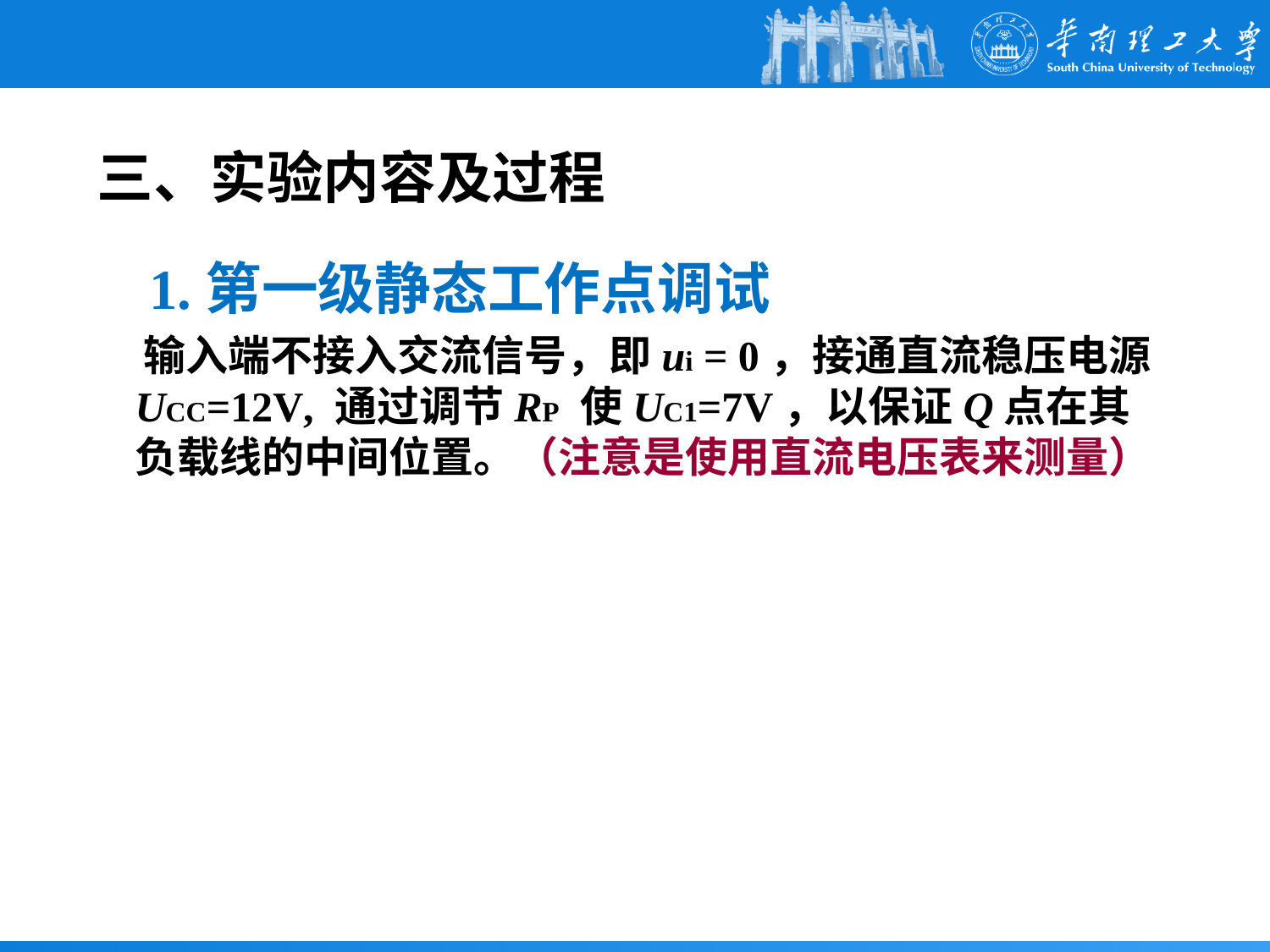

# 三、实验内容及过程
1.第一级静态工作点调试
     输入端不接入交流信号，即ui = 0，接通直流稳压电源UCC=12V, 通过调节RP 使UC1=7V，以保证Q点在其负载线的中间位置。（注意是使用直流电压表来测量）